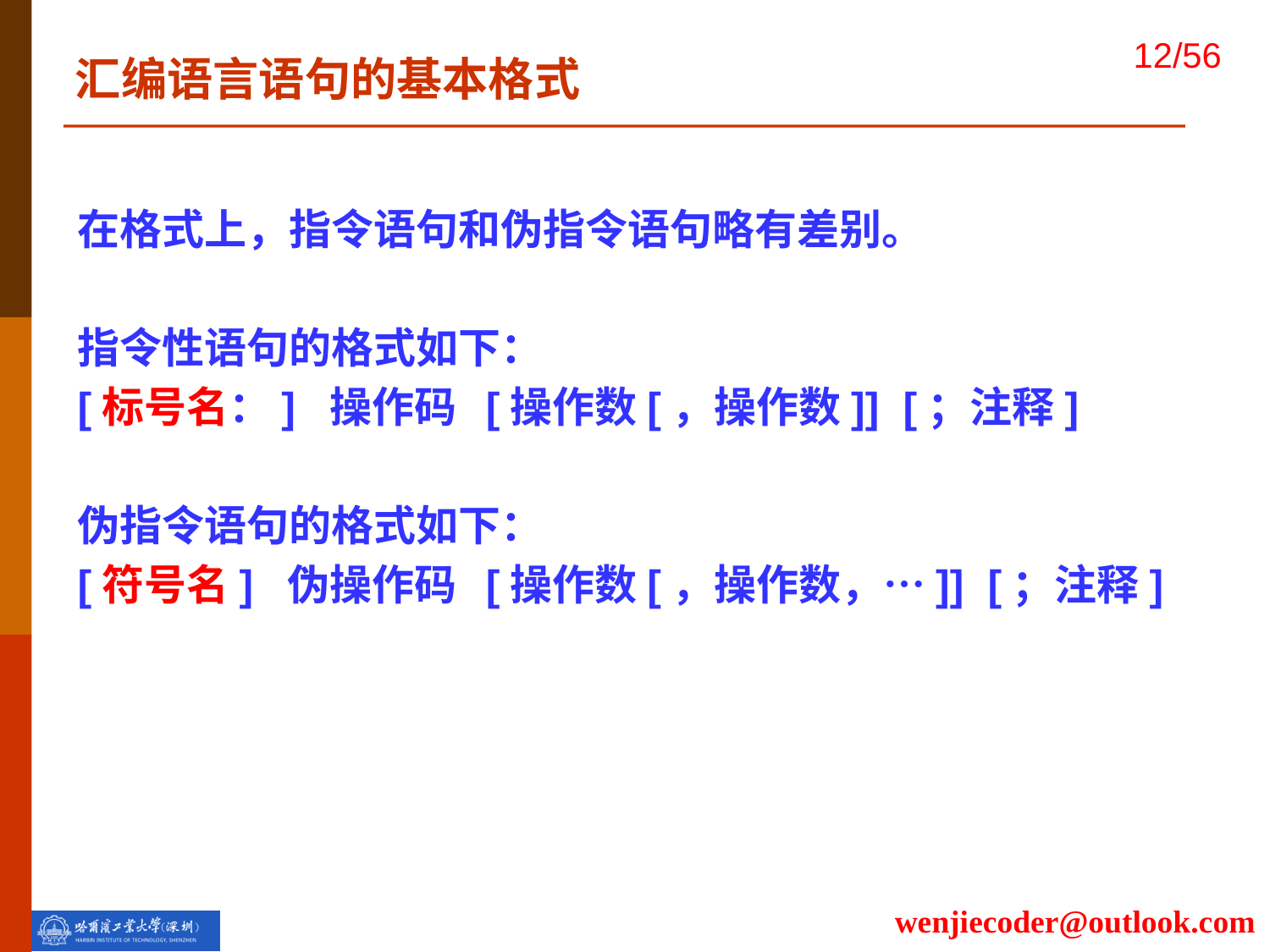

汇编语言语句的基本格式
在格式上，指令语句和伪指令语句略有差别。

指令性语句的格式如下：
[标号名：]  操作码  [操作数[，操作数]]  [；注释]

伪指令语句的格式如下：
[符号名]  伪操作码  [操作数[，操作数，…]]  [；注释]